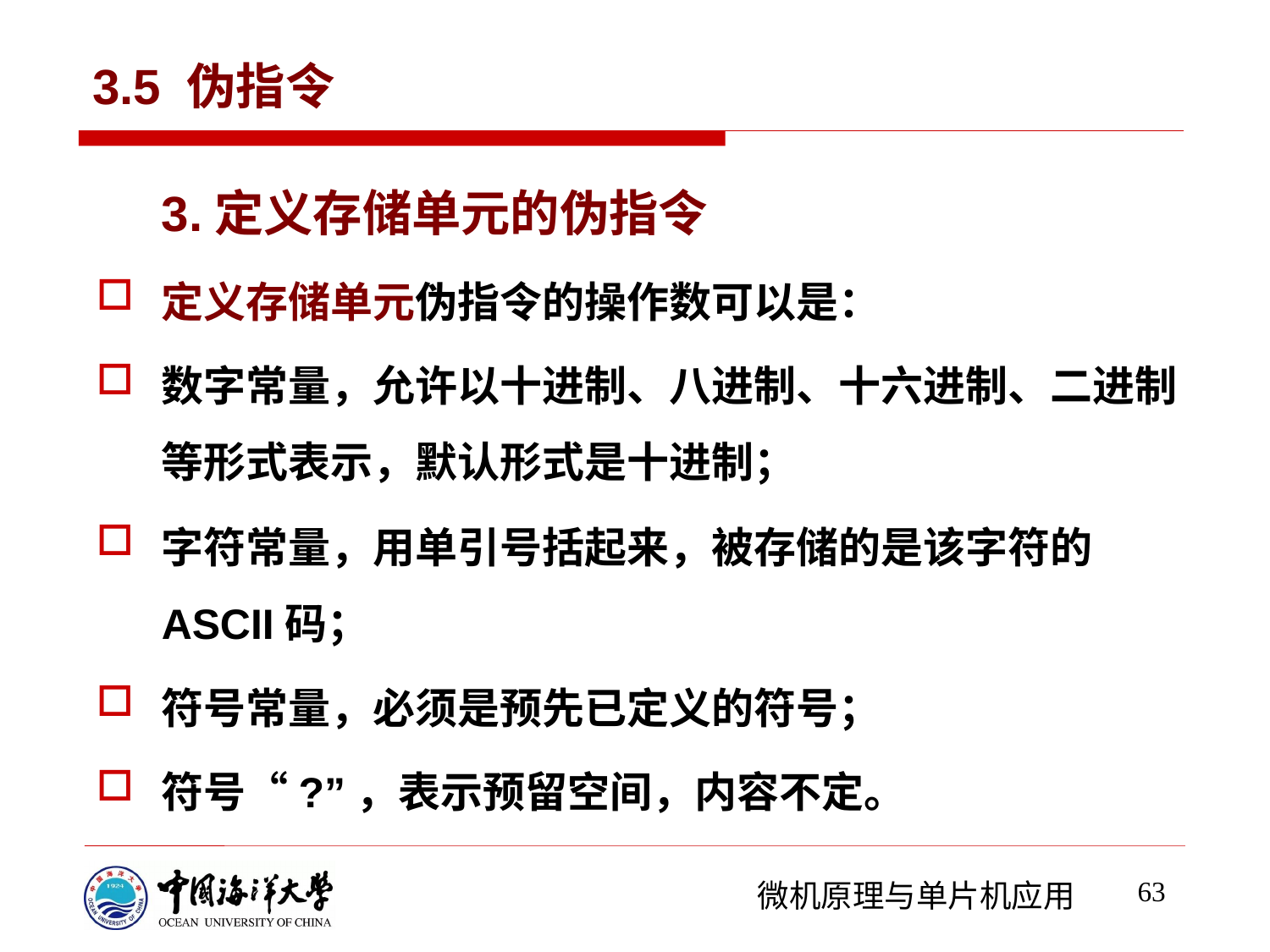

# 3.5 伪指令
3.定义存储单元的伪指令
定义存储单元伪指令的操作数可以是：
数字常量，允许以十进制、八进制、十六进制、二进制等形式表示，默认形式是十进制；
字符常量，用单引号括起来，被存储的是该字符的ASCII码；
符号常量，必须是预先已定义的符号；
符号“?”，表示预留空间，内容不定。
63